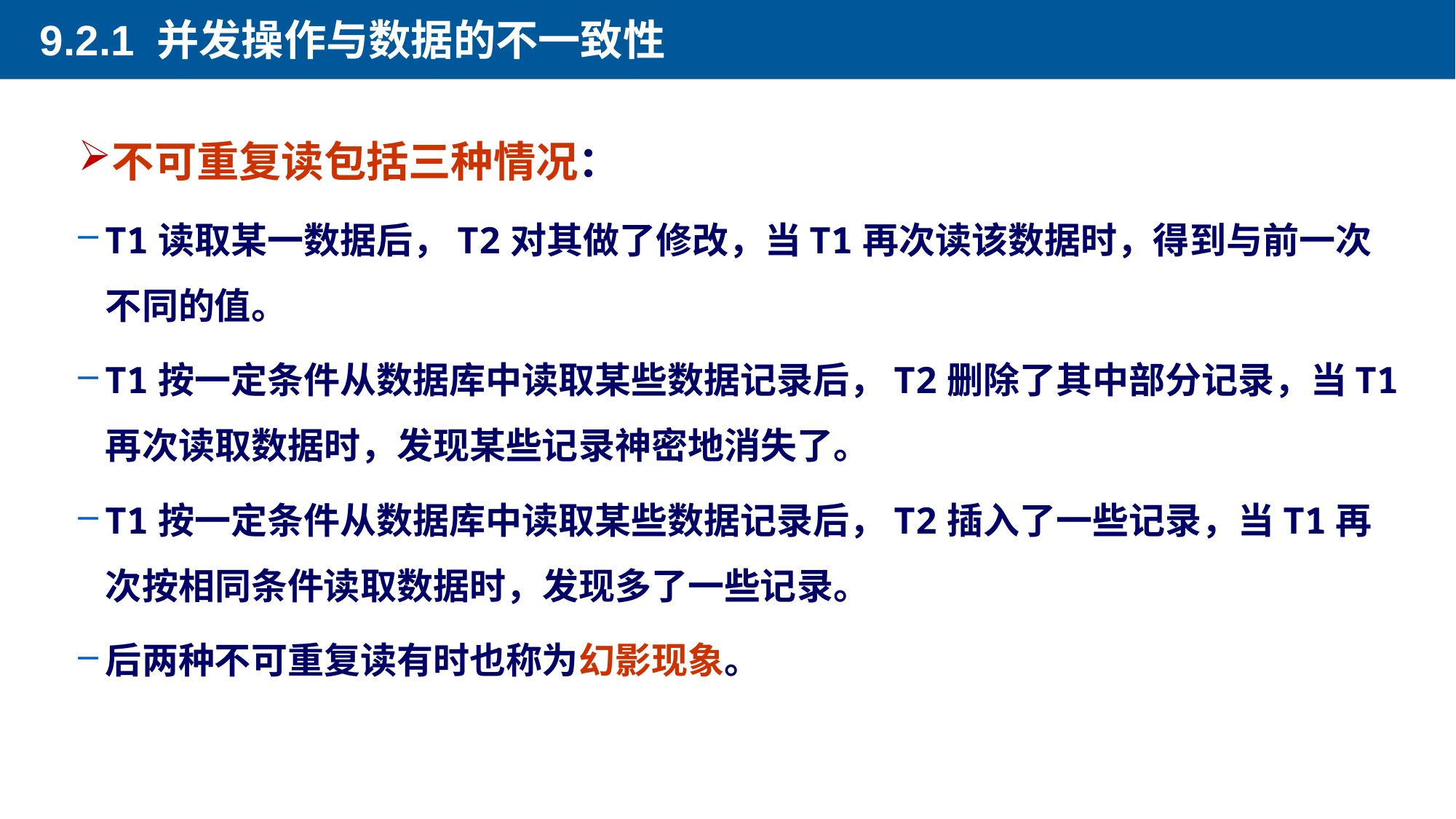

9.2.1 并发操作与数据的不一致性
不可重复读包括三种情况：
T1读取某一数据后，T2对其做了修改，当T1再次读该数据时，得到与前一次不同的值。
T1按一定条件从数据库中读取某些数据记录后，T2删除了其中部分记录，当T1再次读取数据时，发现某些记录神密地消失了。
T1按一定条件从数据库中读取某些数据记录后，T2插入了一些记录，当T1再次按相同条件读取数据时，发现多了一些记录。
后两种不可重复读有时也称为幻影现象。